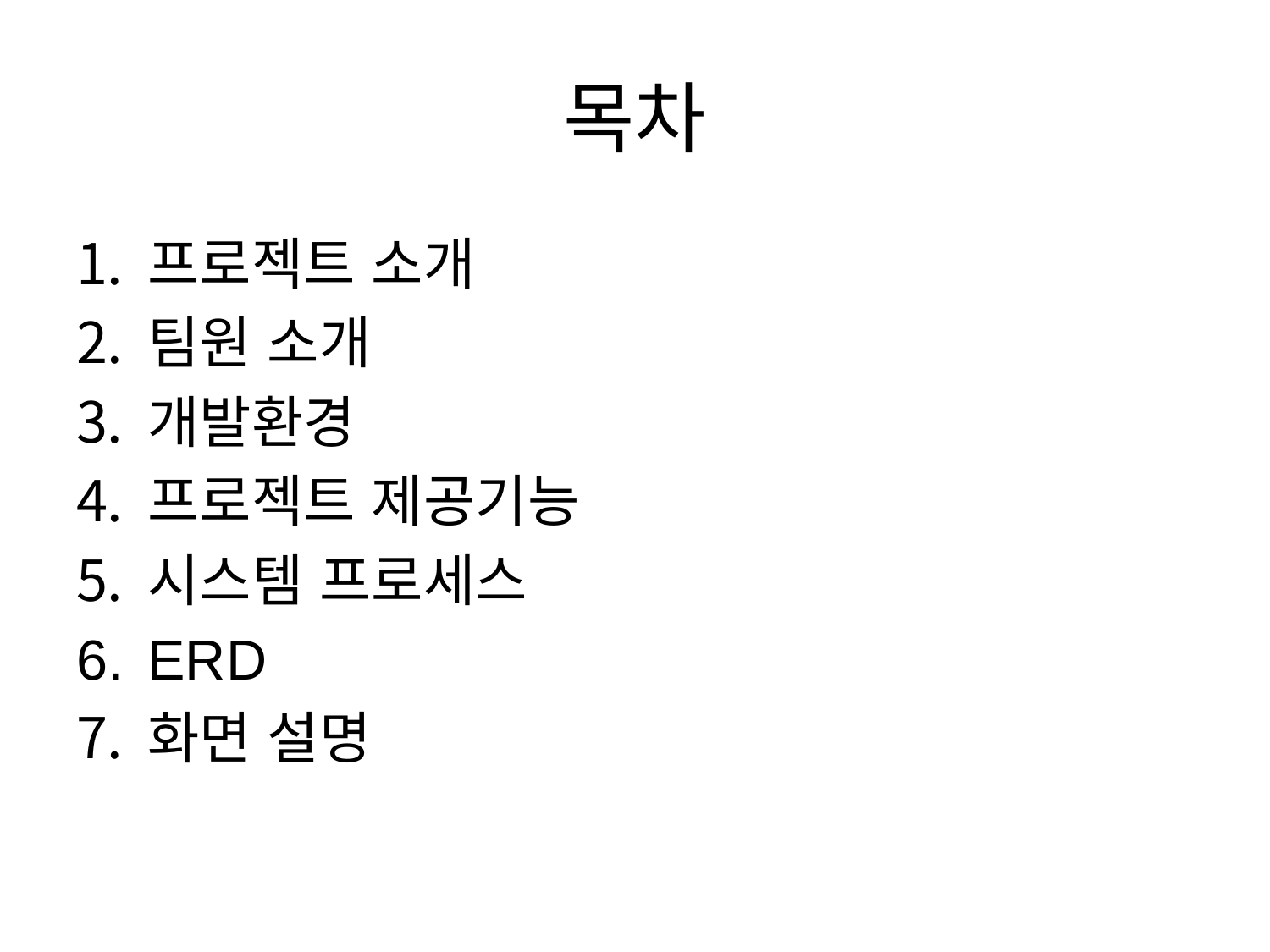

# 목차
프로젝트 소개
팀원 소개
개발환경
프로젝트 제공기능
시스템 프로세스
ERD
화면 설명